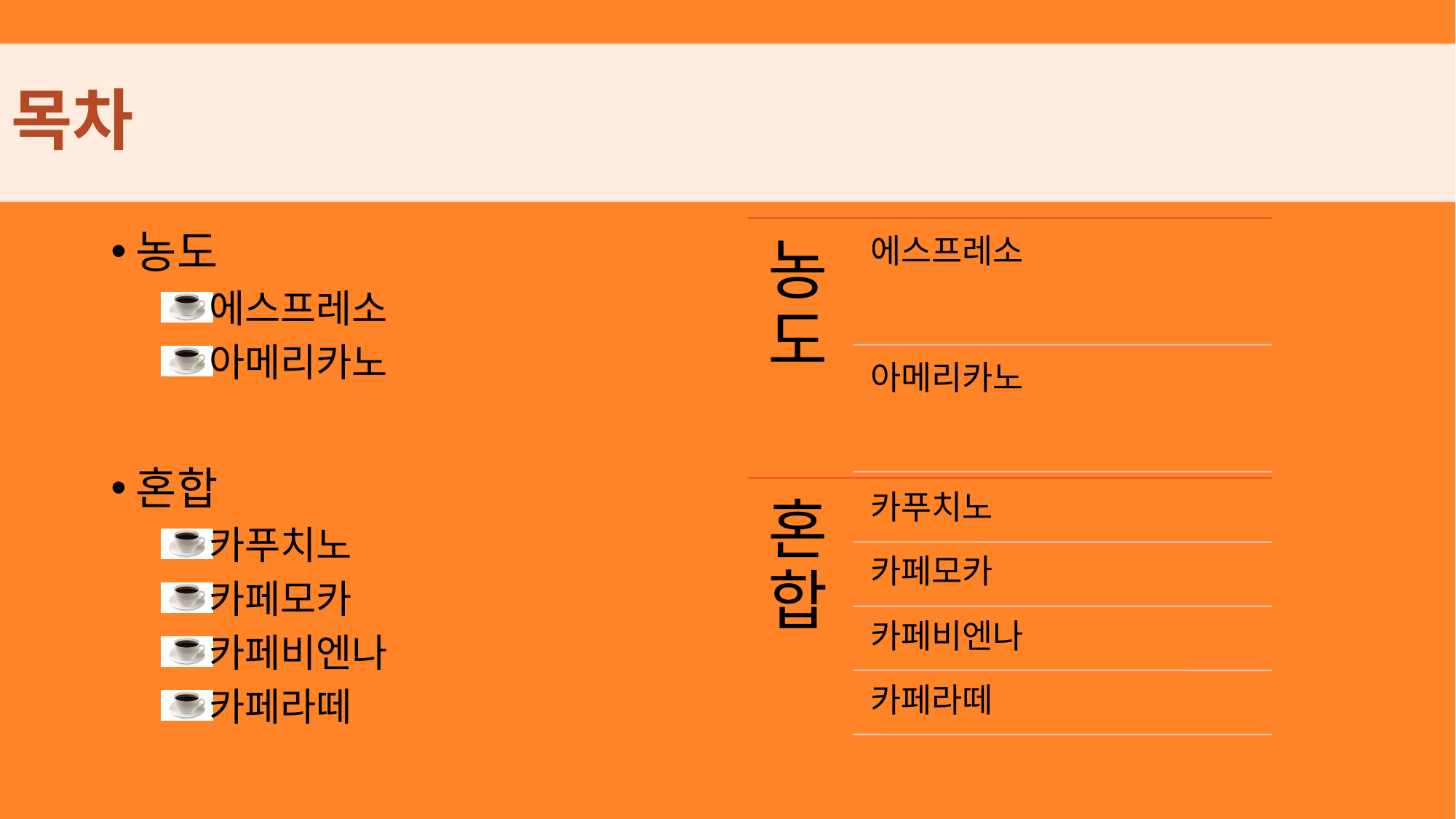

# 목차
농도
에스프레소
아메리카노

혼합
카푸치노
카페모카
카페비엔나
카페라떼
농도
에스프레소
아메리카노
혼합
카푸치노
카페모카
카페비엔나
카페라떼